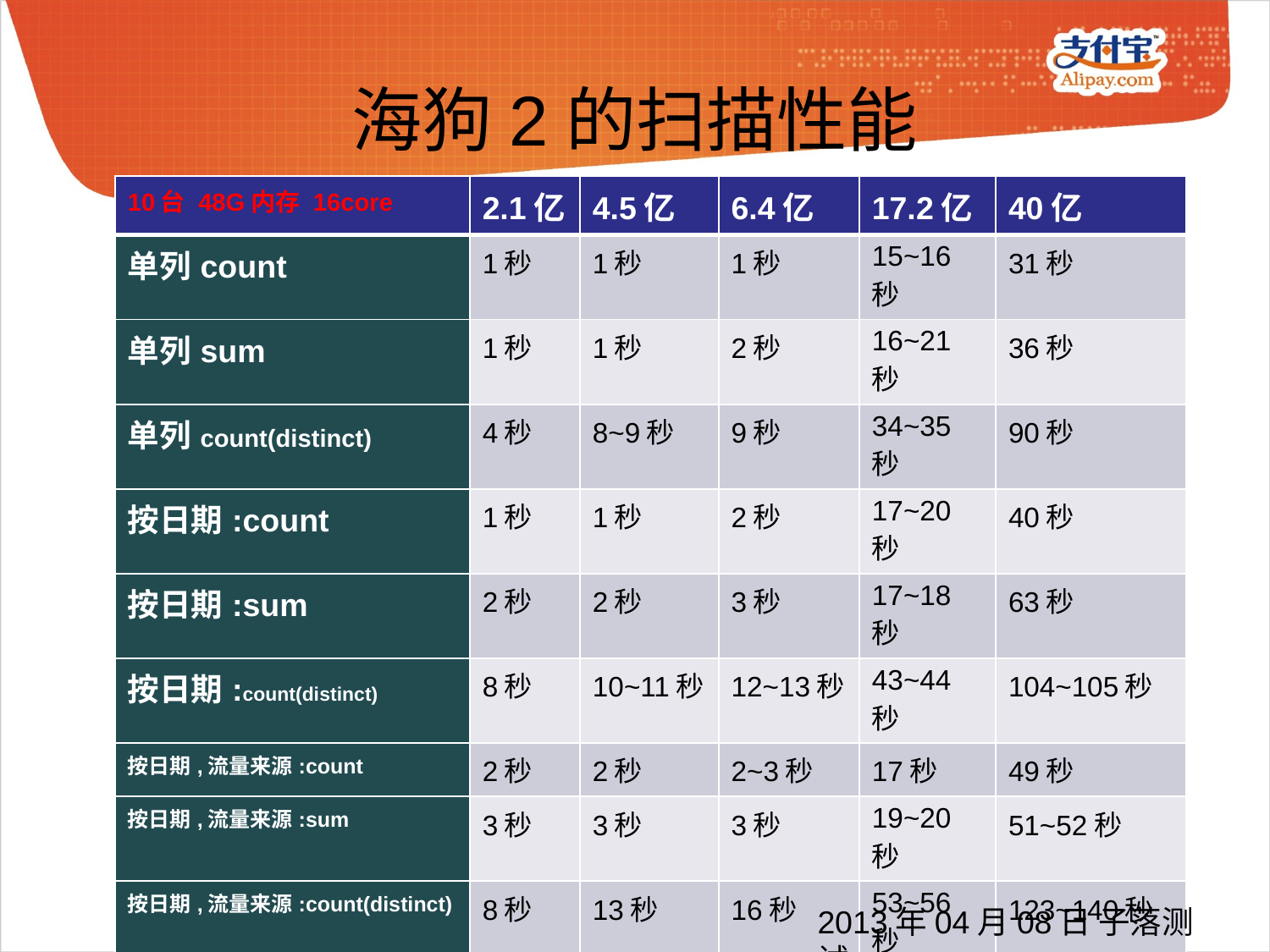

# 海狗2的扫描性能
| 10台 48G内存 16core | 2.1亿 | 4.5亿 | 6.4亿 | 17.2亿 | 40亿 |
| --- | --- | --- | --- | --- | --- |
| 单列count | 1秒 | 1秒 | 1秒 | 15~16秒 | 31秒 |
| 单列sum | 1秒 | 1秒 | 2秒 | 16~21秒 | 36秒 |
| 单列count(distinct) | 4秒 | 8~9秒 | 9秒 | 34~35秒 | 90秒 |
| 按日期:count | 1秒 | 1秒 | 2秒 | 17~20秒 | 40秒 |
| 按日期:sum | 2秒 | 2秒 | 3秒 | 17~18秒 | 63秒 |
| 按日期:count(distinct) | 8秒 | 10~11秒 | 12~13秒 | 43~44秒 | 104~105秒 |
| 按日期,流量来源:count | 2秒 | 2秒 | 2~3秒 | 17秒 | 49秒 |
| 按日期,流量来源:sum | 3秒 | 3秒 | 3秒 | 19~20秒 | 51~52秒 |
| 按日期,流量来源:count(distinct) | 8秒 | 13秒 | 16秒 | 53~56秒 | 123~140秒 |
| 按日期:count,sum, count(distinct) | 8秒 | 11秒 | 13秒 | 46~47秒 | 118~120秒 |
2013年04月08日 子落测试